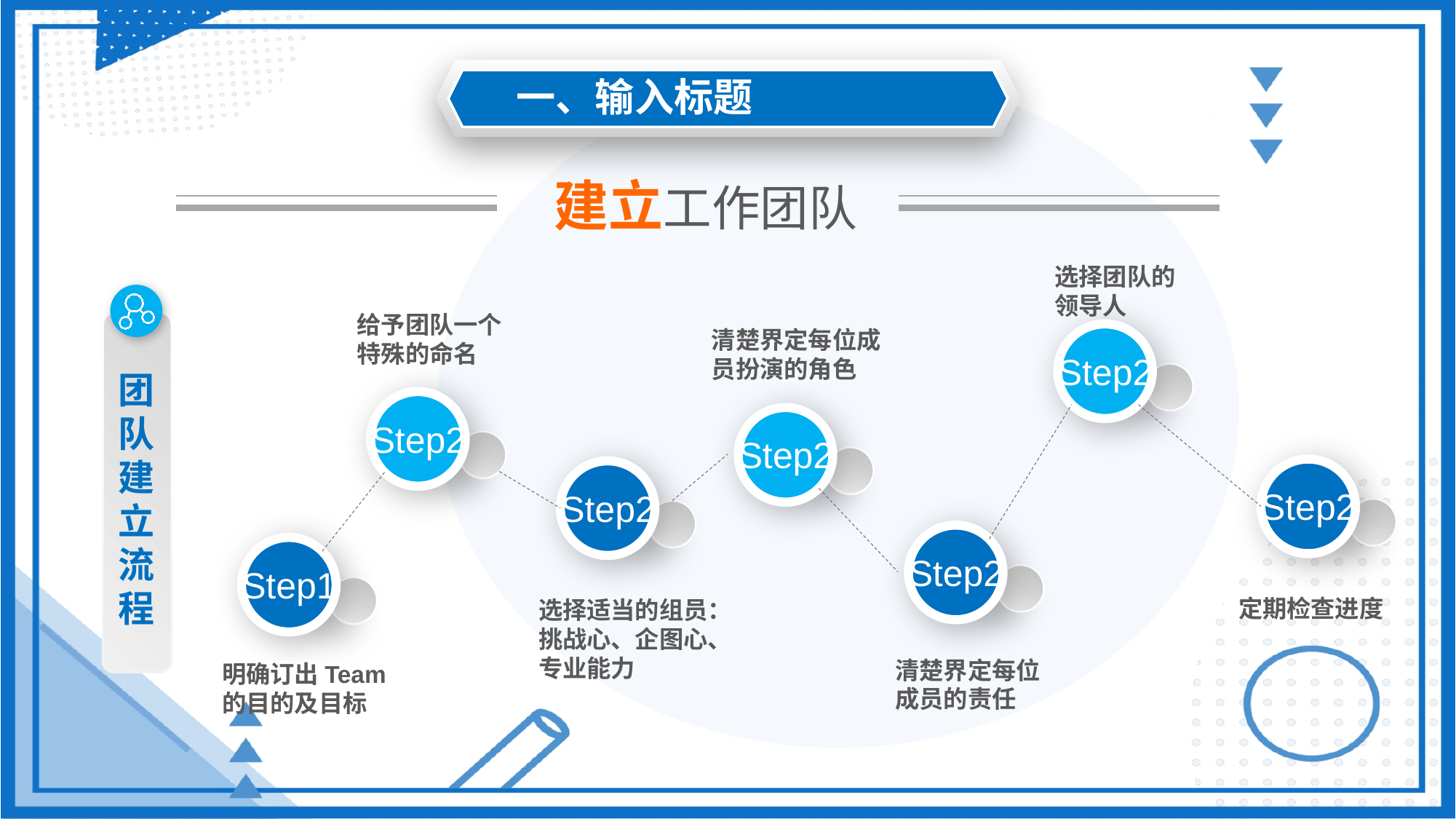

一、输入标题
建立工作团队
选择团队的领导人

团队建立流程

给予团队一个特殊的命名
清楚界定每位成员扮演的角色

Step2

Step2

Step2

Step2

Step2

Step2

Step1

定期检查进度
选择适当的组员：挑战心、企图心、专业能力
清楚界定每位成员的责任
明确订出Team的目的及目标